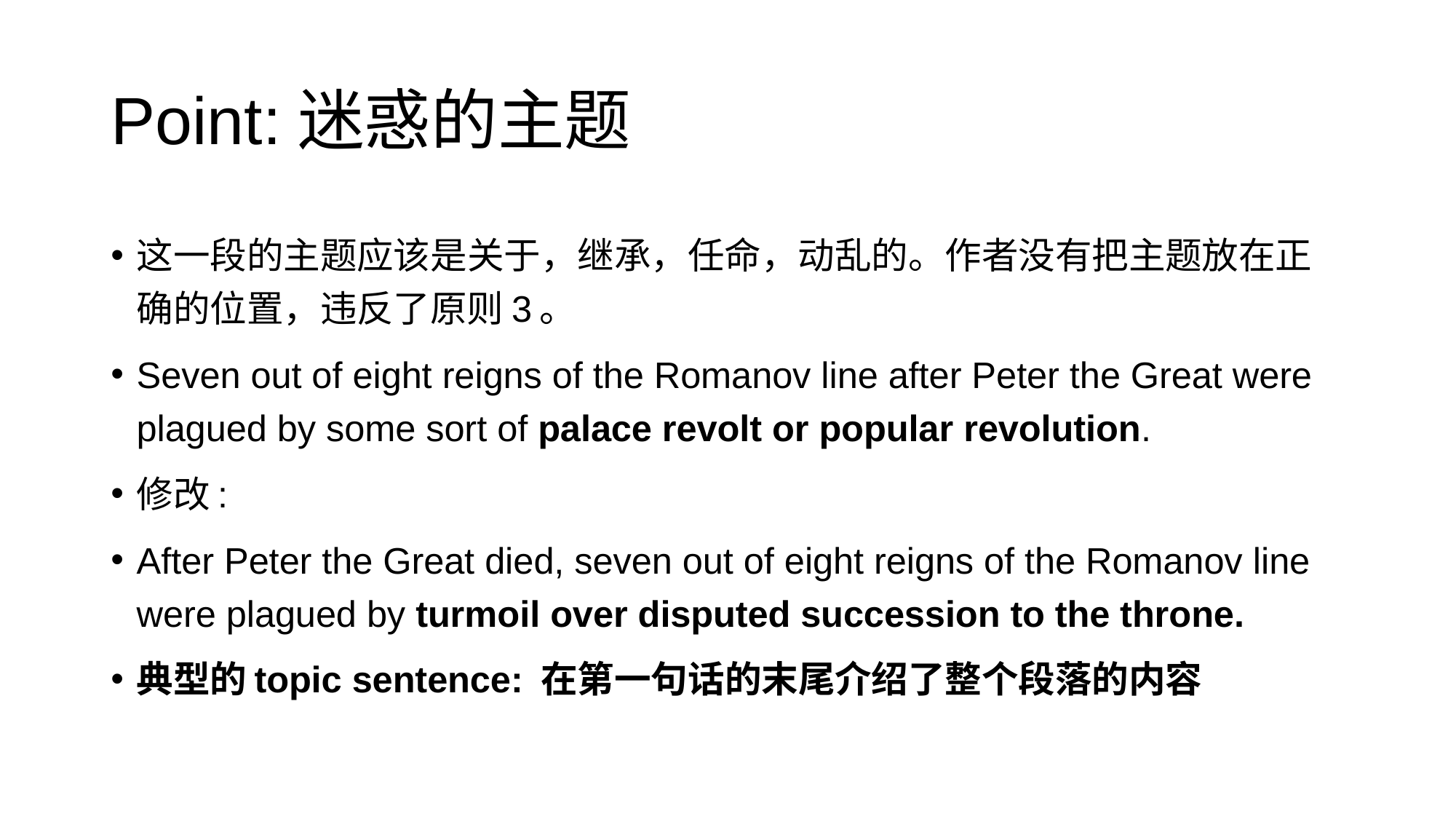

# Point:迷惑的主题
这一段的主题应该是关于，继承，任命，动乱的。作者没有把主题放在正确的位置，违反了原则3。
Seven out of eight reigns of the Romanov line after Peter the Great were plagued by some sort of palace revolt or popular revolution.
修改:
After Peter the Great died, seven out of eight reigns of the Romanov line were plagued by turmoil over disputed succession to the throne.
典型的topic sentence: 在第一句话的末尾介绍了整个段落的内容